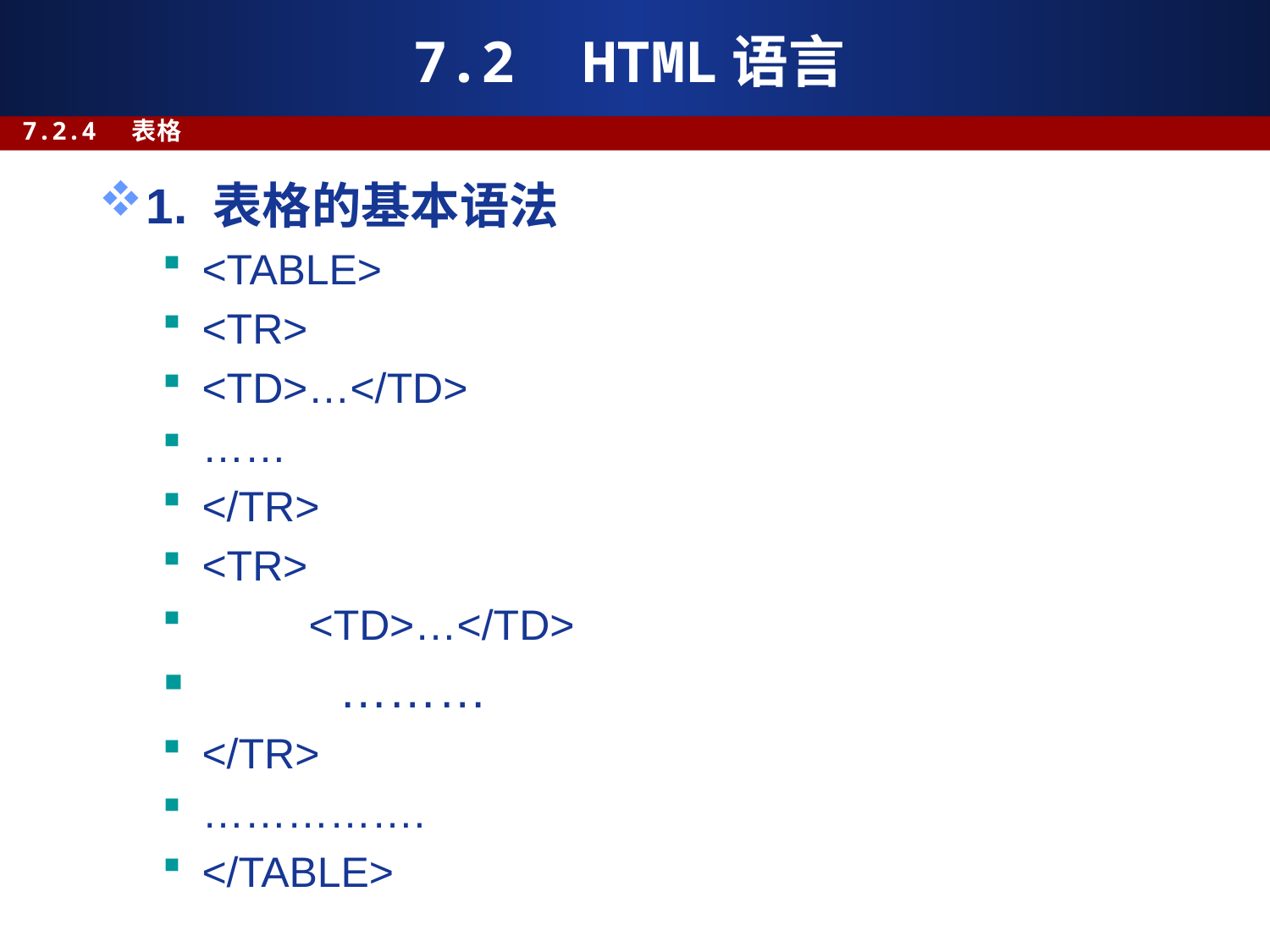

# 7.2  HTML语言
7.2.4  表格
1. 表格的基本语法
<TABLE>
<TR>
<TD>…</TD>
……
</TR>
<TR>
         <TD>…</TD>
          ………
</TR>
…………….
</TABLE>